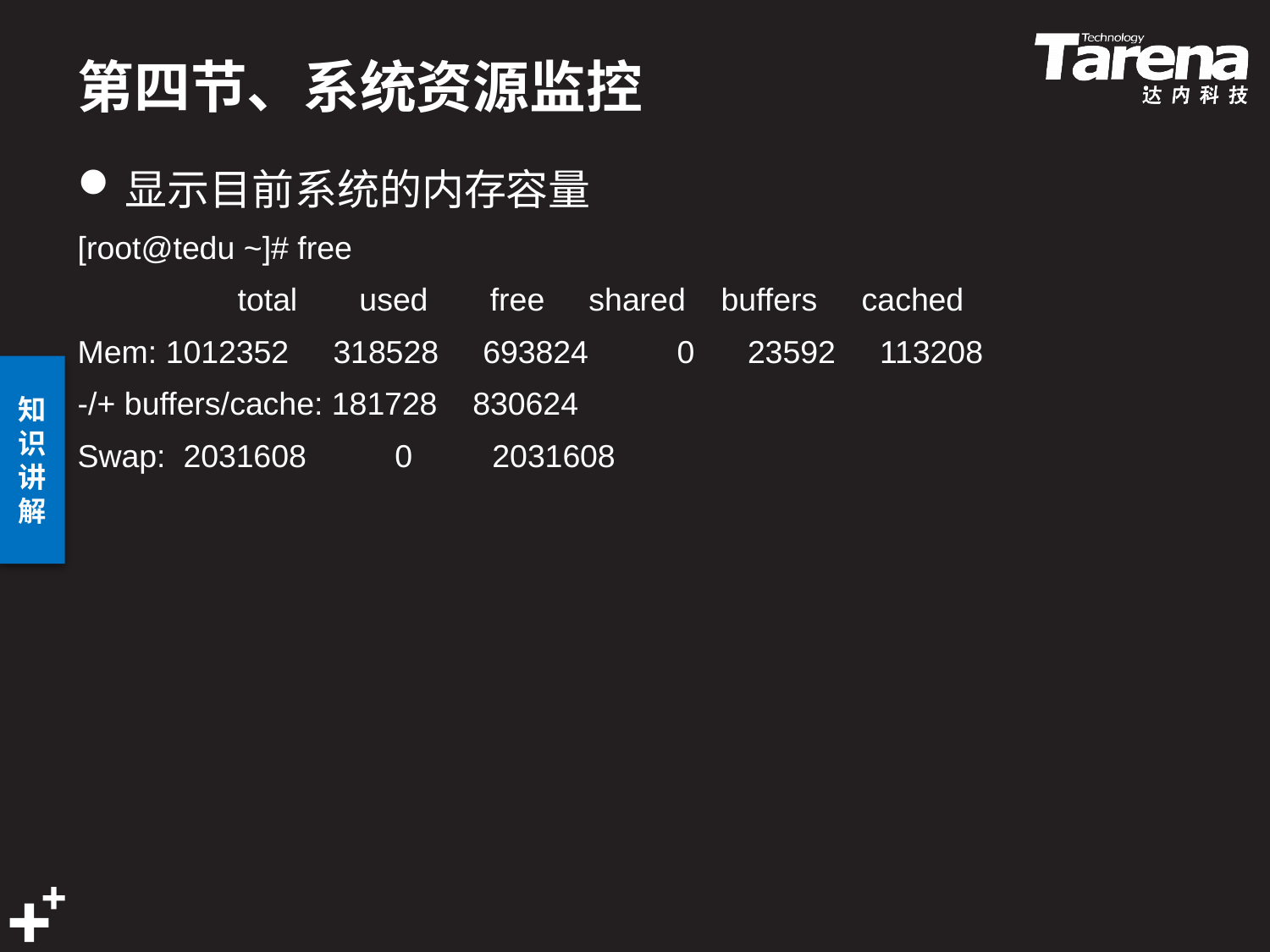

# 第四节、系统资源监控
显示目前系统的内存容量
[root@tedu ~]# free
                  total       used       free     shared    buffers     cached
Mem: 1012352     318528     693824          0      23592     113208
-/+ buffers/cache: 181728    830624
Swap:  2031608          0         2031608
